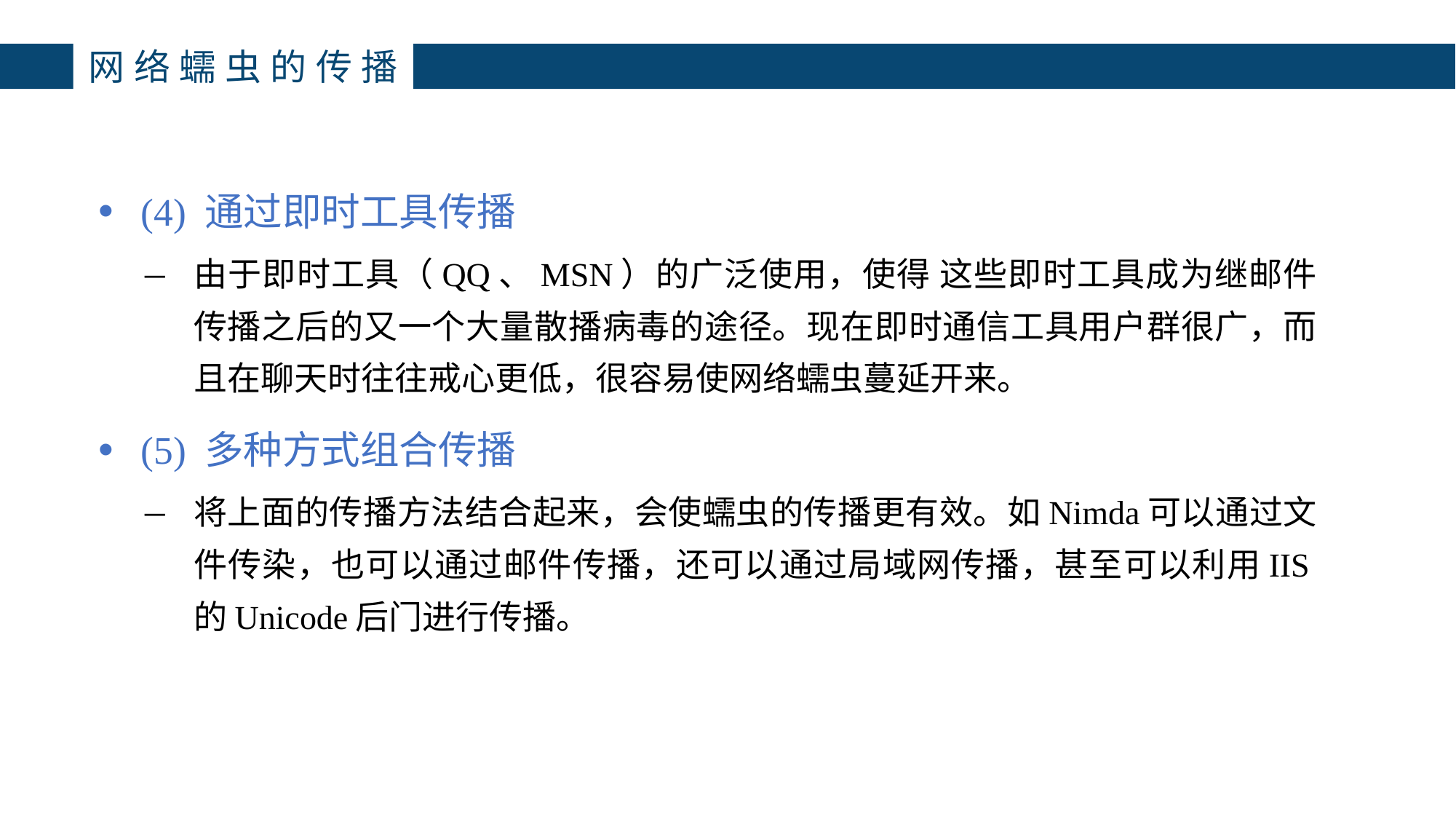

网络蠕虫的传播

(4) 通过即时工具传播
由于即时工具（QQ、MSN）的广泛使用，使得 这些即时工具成为继邮件传播之后的又一个大量散播病毒的途径。现在即时通信工具用户群很广，而且在聊天时往往戒心更低，很容易使网络蠕虫蔓延开来。
(5) 多种方式组合传播
将上面的传播方法结合起来，会使蠕虫的传播更有效。如Nimda可以通过文件传染，也可以通过邮件传播，还可以通过局域网传播，甚至可以利用IIS的Unicode后门进行传播。